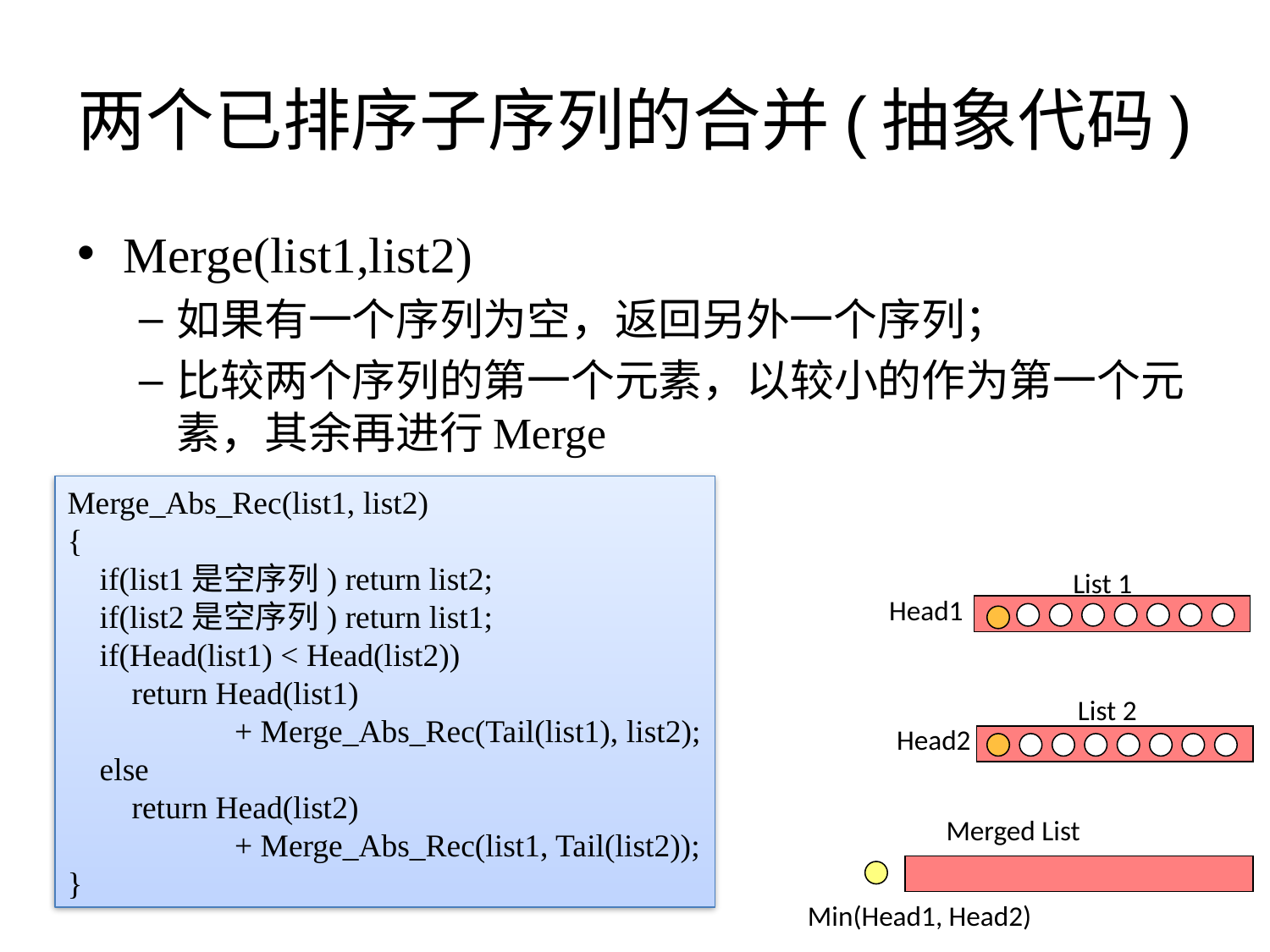

# 两个已排序子序列的合并(抽象代码)
Merge(list1,list2)
如果有一个序列为空，返回另外一个序列；
比较两个序列的第一个元素，以较小的作为第一个元素，其余再进行Merge
Merge_Abs_Rec(list1, list2)
{
    if(list1是空序列) return list2;
    if(list2是空序列) return list1;
    if(Head(list1) < Head(list2))
        return Head(list1)
	     + Merge_Abs_Rec(Tail(list1), list2);
    else
        return Head(list2)
	     + Merge_Abs_Rec(list1, Tail(list2));
}
List 1
Head1

List 2
Head2

Merged List

Min(Head1, Head2)